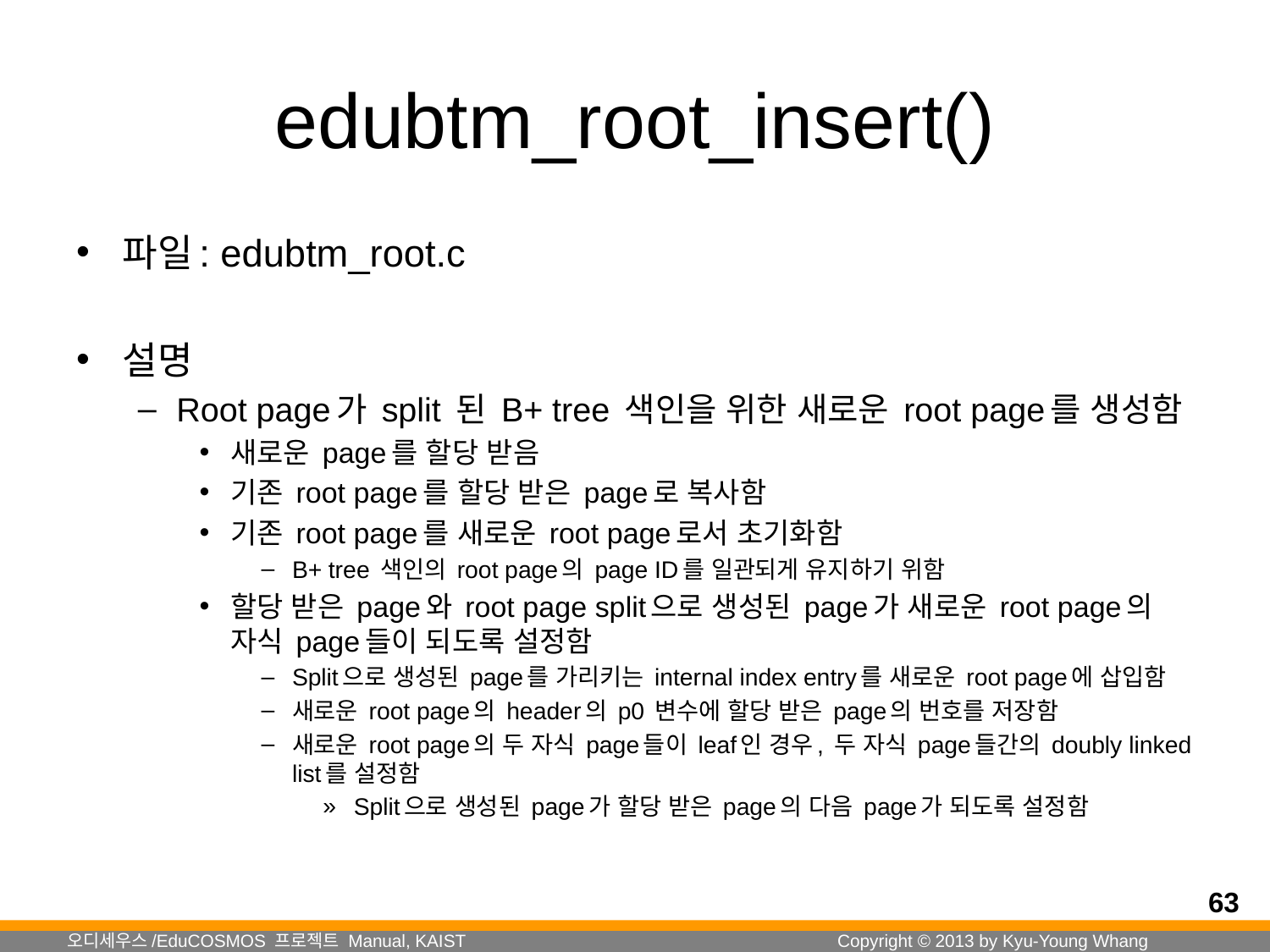

# edubtm_root_insert()
파일: edubtm_root.c

설명
Root page가 split 된 B+ tree 색인을 위한 새로운 root page를 생성함
새로운 page를 할당 받음
기존 root page를 할당 받은 page로 복사함
기존 root page를 새로운 root page로서 초기화함
B+ tree 색인의 root page의 page ID를 일관되게 유지하기 위함
할당 받은 page와 root page split으로 생성된 page가 새로운 root page의 자식 page들이 되도록 설정함
Split으로 생성된 page를 가리키는 internal index entry를 새로운 root page에 삽입함
새로운 root page의 header의 p0 변수에 할당 받은 page의 번호를 저장함
새로운 root page의 두 자식 page들이 leaf인 경우, 두 자식 page들간의 doubly linked list를 설정함
Split으로 생성된 page가 할당 받은 page의 다음 page가 되도록 설정함